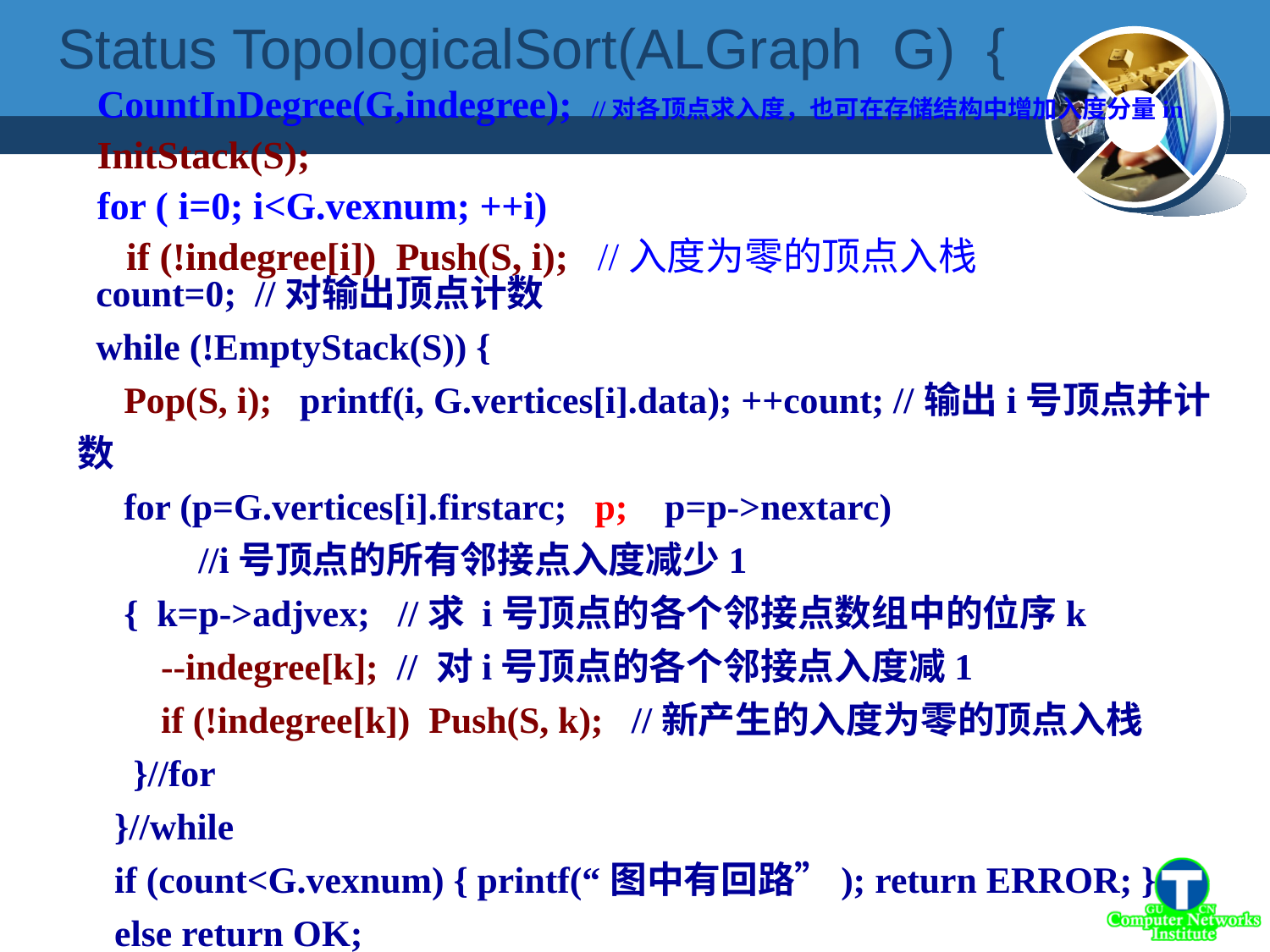

Status TopologicalSort(ALGraph  G)  {
CountInDegree(G,indegree);  //对各顶点求入度，也可在存储结构中增加入度分量in
InitStack(S);
for ( i=0; i<G.vexnum; ++i)
   if (!indegree[i])  Push(S, i);   //入度为零的顶点入栈
  count=0;  //对输出顶点计数
  while (!EmptyStack(S)) {
     Pop(S, i);   printf(i, G.vertices[i].data); ++count; //输出i号顶点并计数
     for (p=G.vertices[i].firstarc;   p;    p=p->nextarc)
             //i号顶点的所有邻接点入度减少1
     {  k=p->adjvex;   //求 i号顶点的各个邻接点数组中的位序k
         --indegree[k];  // 对i号顶点的各个邻接点入度减1
         if (!indegree[k])  Push(S, k);   //新产生的入度为零的顶点入栈
      }//for
    }//while
    if (count<G.vexnum) { printf(“图中有回路”); return ERROR; }
    else return OK;
} // TopologicalSort
153